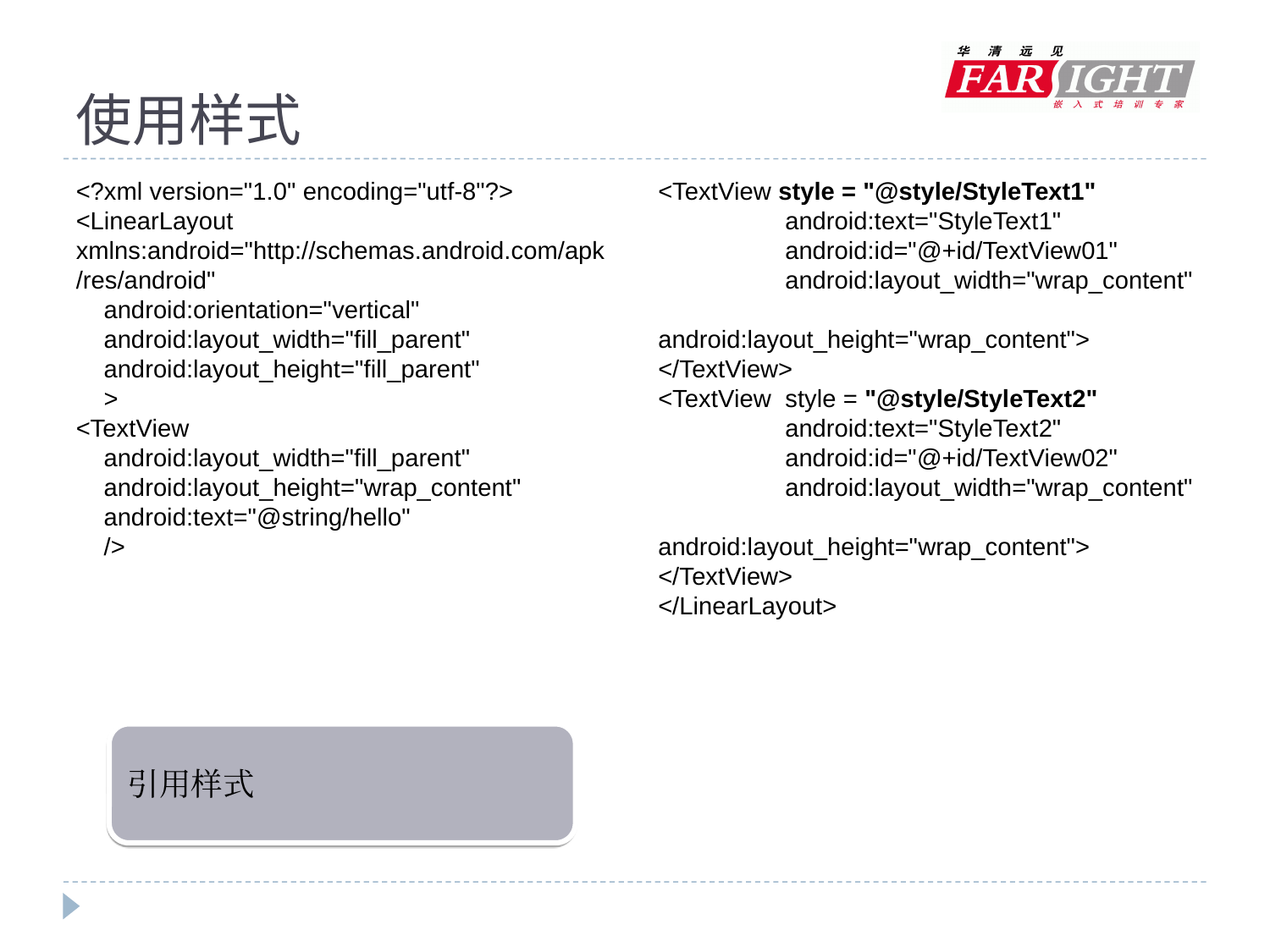

# 使用样式
<?xml version="1.0" encoding="utf-8"?>
<LinearLayout xmlns:android="http://schemas.android.com/apk/res/android"
    android:orientation="vertical"
    android:layout_width="fill_parent"
    android:layout_height="fill_parent"
    >
<TextView
    android:layout_width="fill_parent"
    android:layout_height="wrap_content"
    android:text="@string/hello"
    />

<TextView style = "@style/StyleText1"
	android:text="StyleText1"
	android:id="@+id/TextView01"
	android:layout_width="wrap_content"
	android:layout_height="wrap_content">
</TextView>
<TextView  style = "@style/StyleText2"
	android:text="StyleText2"
	android:id="@+id/TextView02"
	android:layout_width="wrap_content"
	android:layout_height="wrap_content">
</TextView>
</LinearLayout>

引用样式